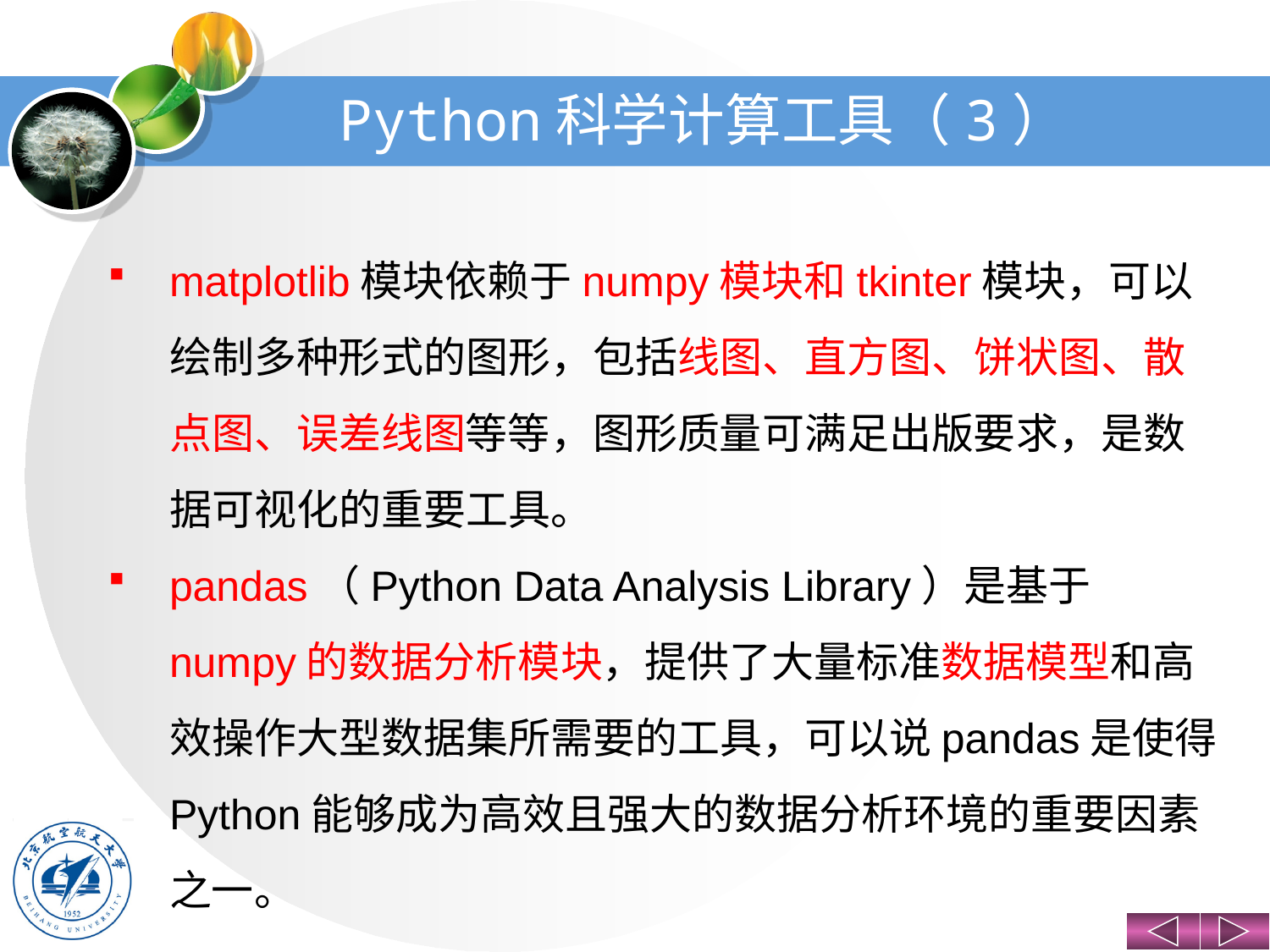

# Python科学计算工具（3）
matplotlib模块依赖于numpy模块和tkinter模块，可以绘制多种形式的图形，包括线图、直方图、饼状图、散点图、误差线图等等，图形质量可满足出版要求，是数据可视化的重要工具。
pandas（Python Data Analysis Library）是基于numpy的数据分析模块，提供了大量标准数据模型和高效操作大型数据集所需要的工具，可以说pandas是使得Python能够成为高效且强大的数据分析环境的重要因素之一。